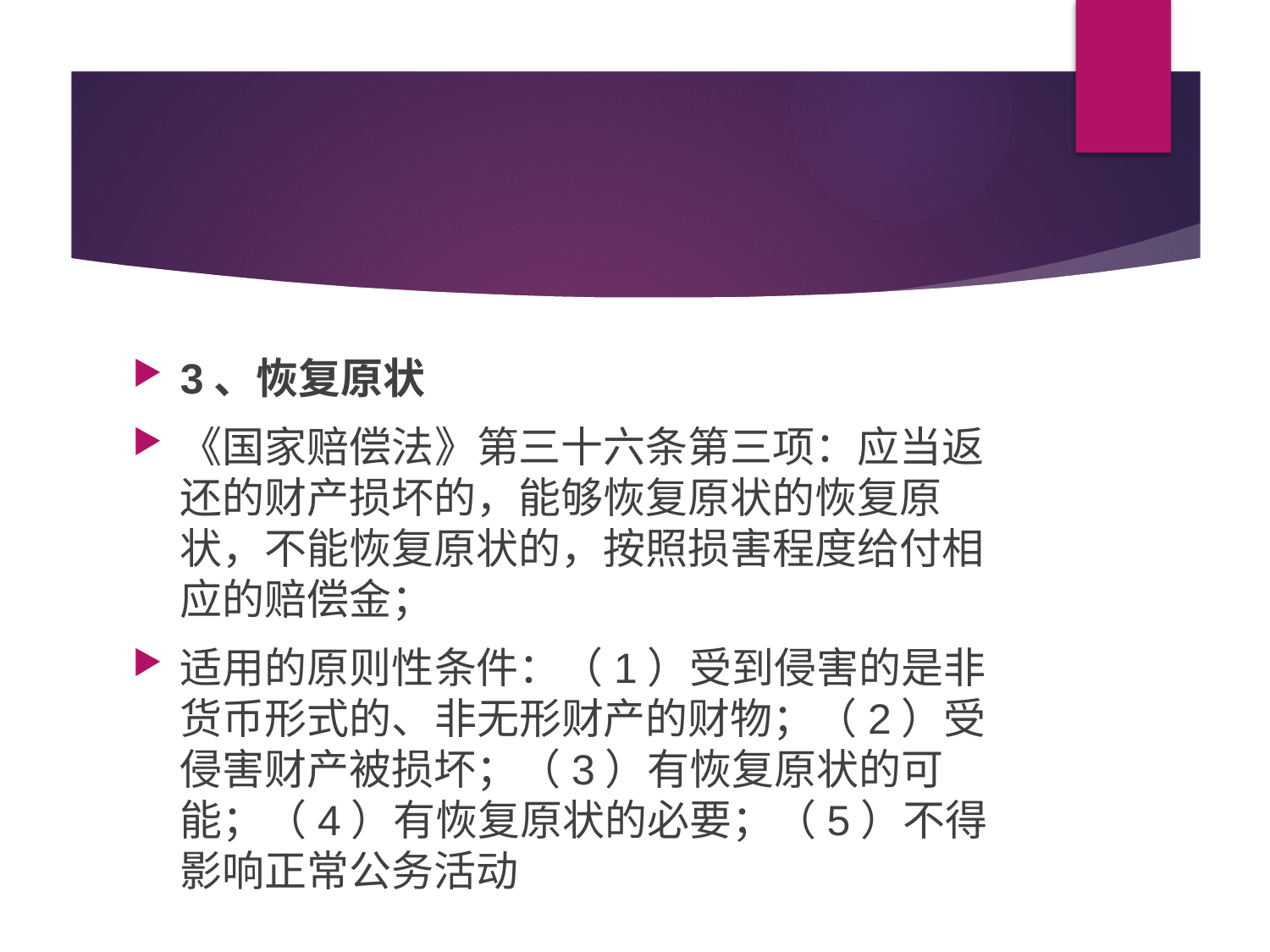

39
#
3、恢复原状
《国家赔偿法》第三十六条第三项：应当返还的财产损坏的，能够恢复原状的恢复原状，不能恢复原状的，按照损害程度给付相应的赔偿金；
适用的原则性条件：（1）受到侵害的是非货币形式的、非无形财产的财物；（2）受侵害财产被损坏；（3）有恢复原状的可能；（4）有恢复原状的必要；（5）不得影响正常公务活动